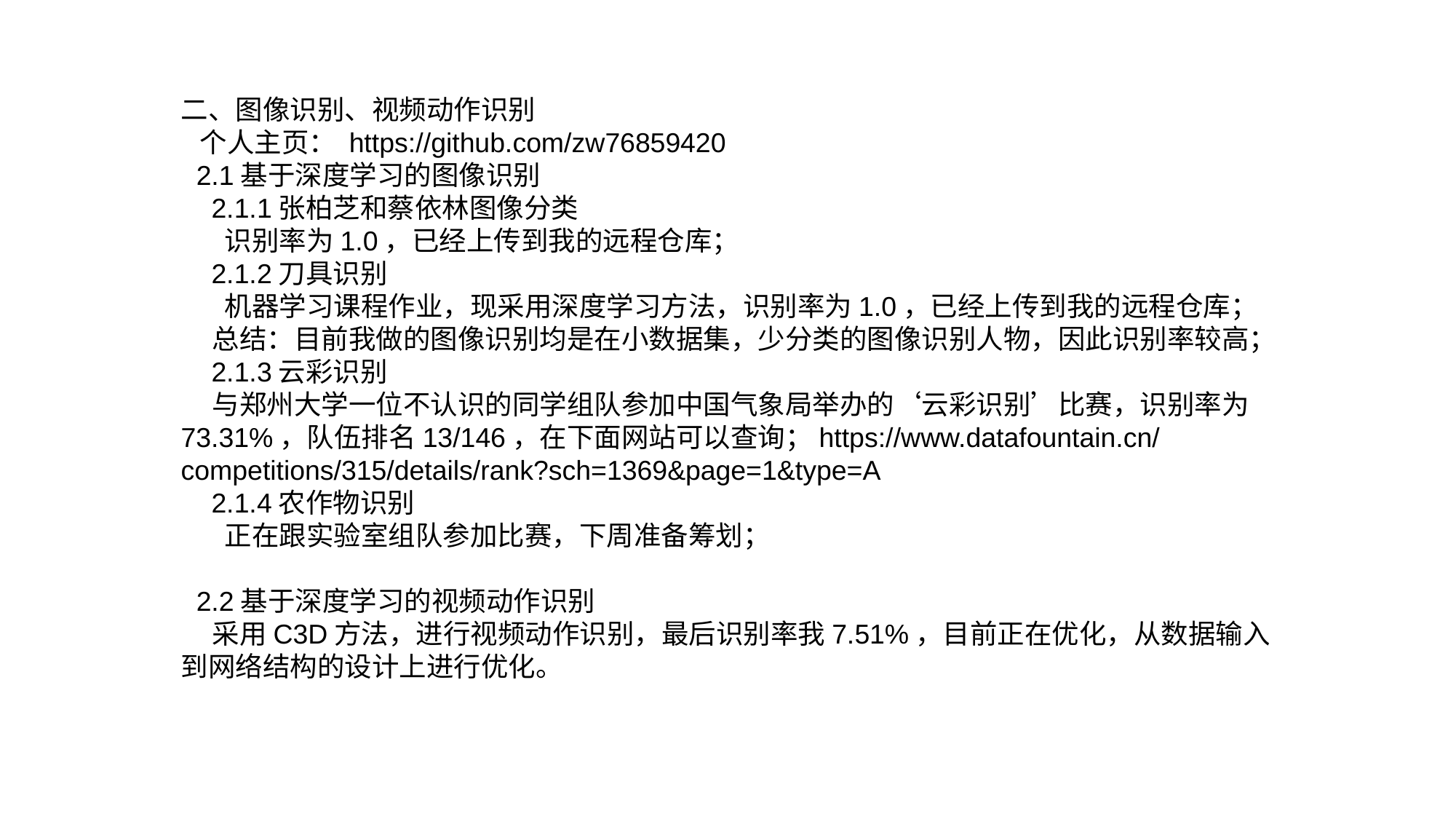

二、图像识别、视频动作识别
  个人主页： https://github.com/zw76859420
  2.1基于深度学习的图像识别
    2.1.1张柏芝和蔡依林图像分类
      识别率为1.0，已经上传到我的远程仓库；
    2.1.2刀具识别
      机器学习课程作业，现采用深度学习方法，识别率为1.0，已经上传到我的远程仓库；
    总结：目前我做的图像识别均是在小数据集，少分类的图像识别人物，因此识别率较高；
    2.1.3云彩识别
    与郑州大学一位不认识的同学组队参加中国气象局举办的‘云彩识别’比赛，识别率为73.31%，队伍排名13/146，在下面网站可以查询；https://www.datafountain.cn/competitions/315/details/rank?sch=1369&page=1&type=A
    2.1.4农作物识别
      正在跟实验室组队参加比赛，下周准备筹划；

  2.2基于深度学习的视频动作识别
    采用C3D方法，进行视频动作识别，最后识别率我7.51%，目前正在优化，从数据输入到网络结构的设计上进行优化。